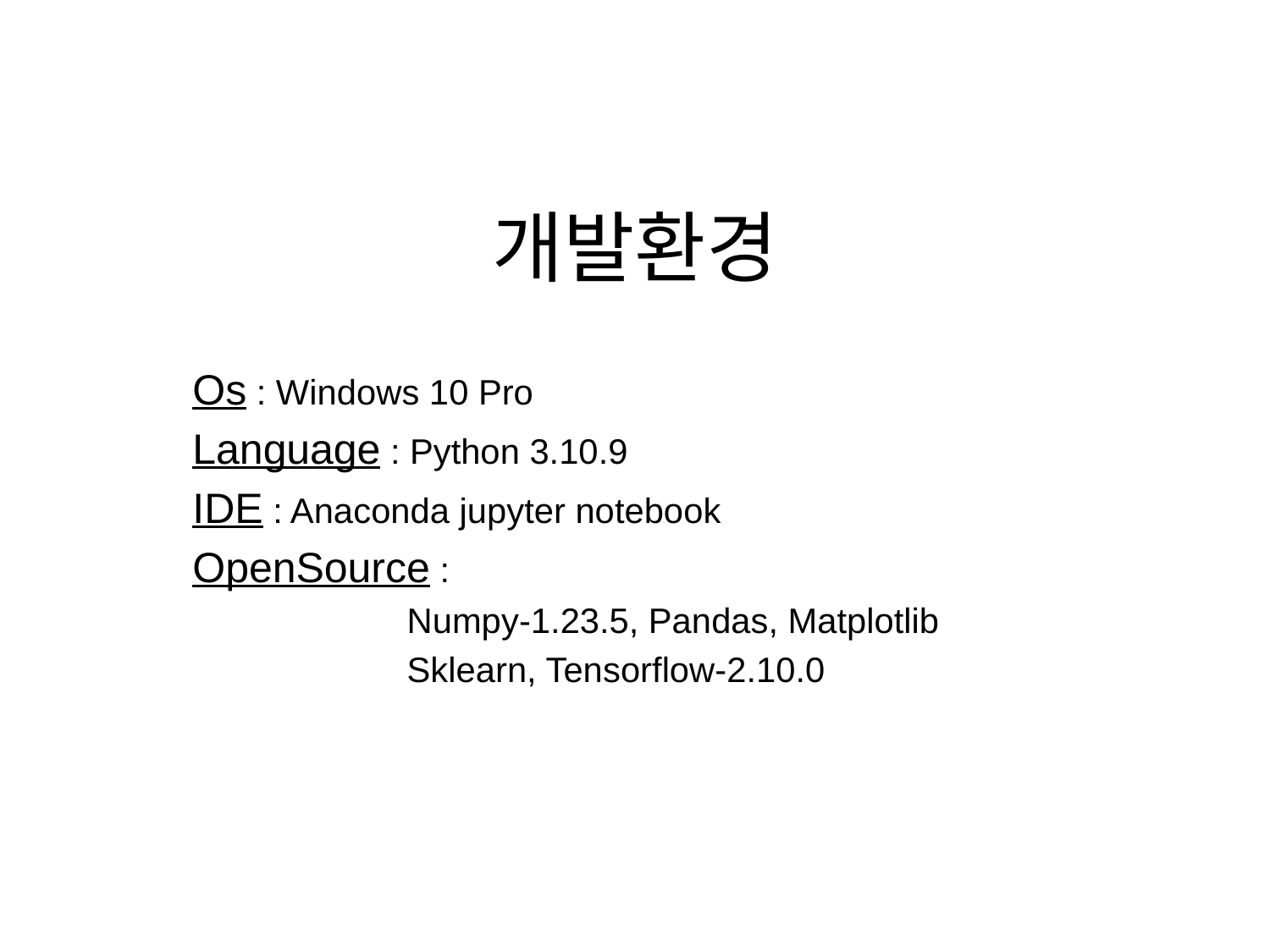

# 개발환경
Os : Windows 10 Pro
Language : Python 3.10.9
IDE : Anaconda jupyter notebook
OpenSource :
                      Numpy-1.23.5, Pandas, Matplotlib
                      Sklearn, Tensorflow-2.10.0